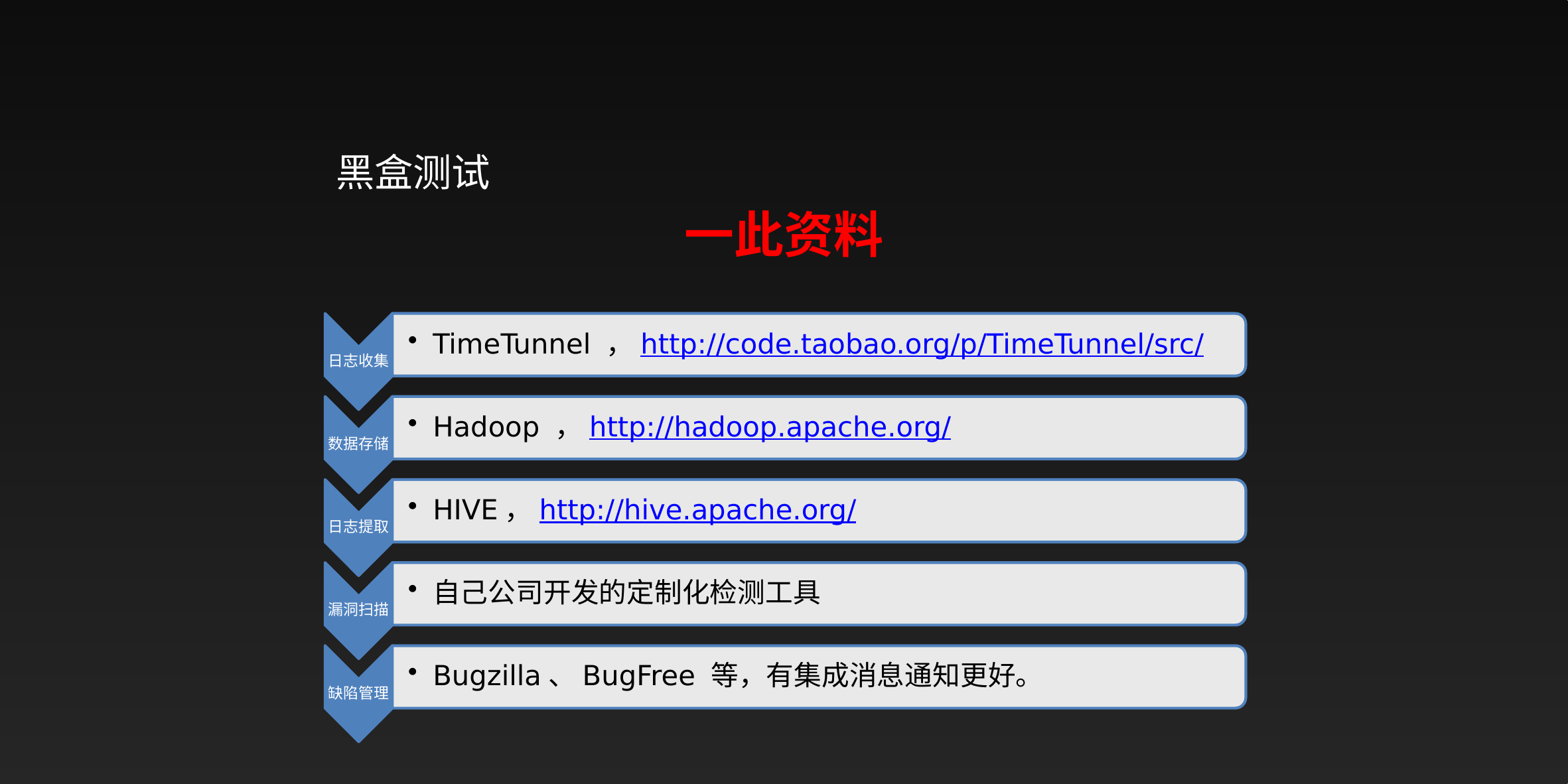

黑盒测试
一此资料
日志收集
TimeTunnel ，http://code.taobao.org/p/TimeTunnel/src/
数据存储
Hadoop ，http://hadoop.apache.org/
日志提取
HIVE，http://hive.apache.org/
漏洞扫描
自己公司开发的定制化检测工具
缺陷管理
Bugzilla、BugFree 等，有集成消息通知更好。